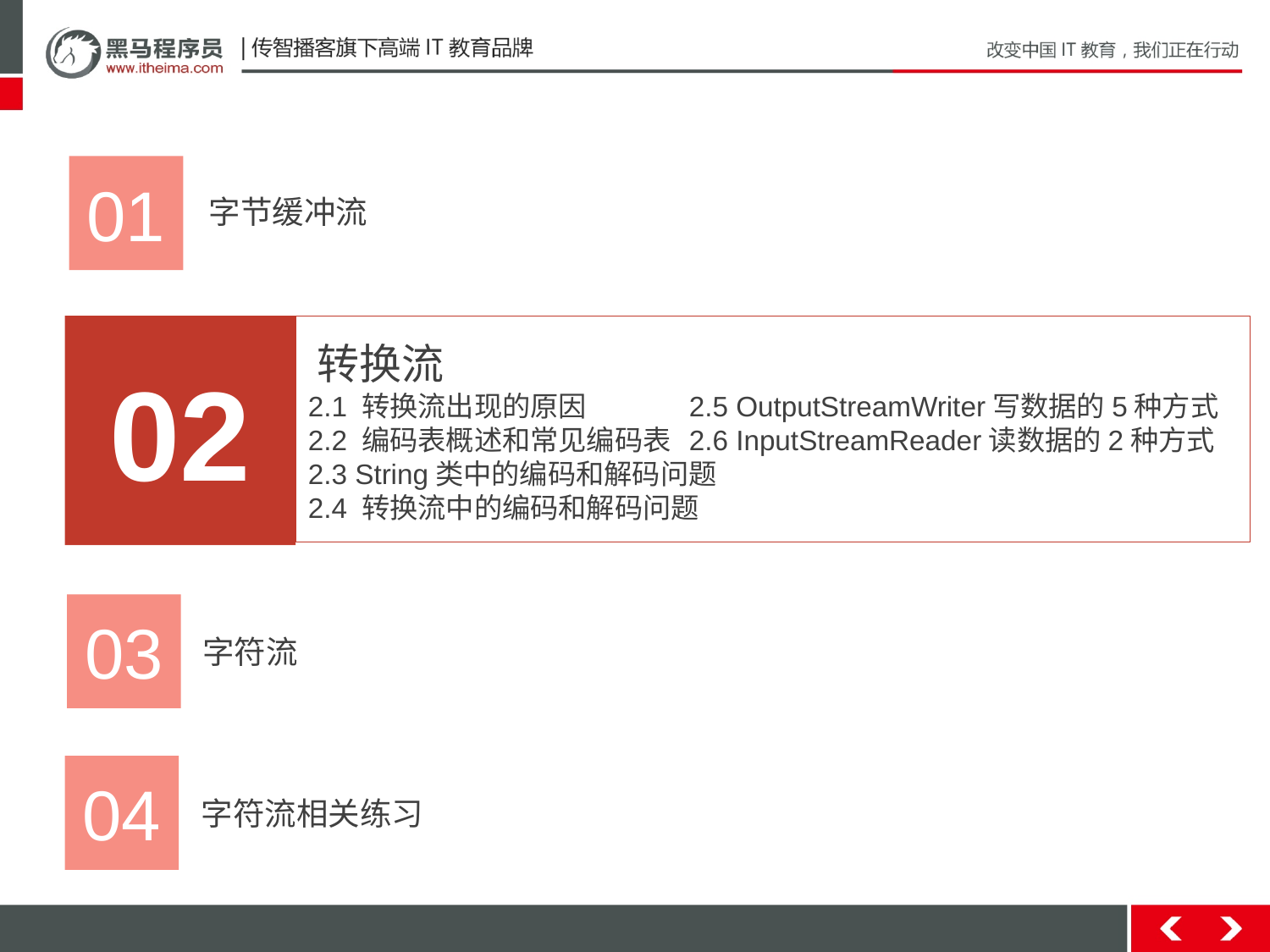

01
 字节缓冲流

02
转换流

2.1 转换流出现的原因	2.5 OutputStreamWriter写数据的5种方式
2.2 编码表概述和常见编码表	2.6 InputStreamReader读数据的2种方式
2.3 String类中的编码和解码问题
2.4 转换流中的编码和解码问题
03
  字符流
04
  字符流相关练习